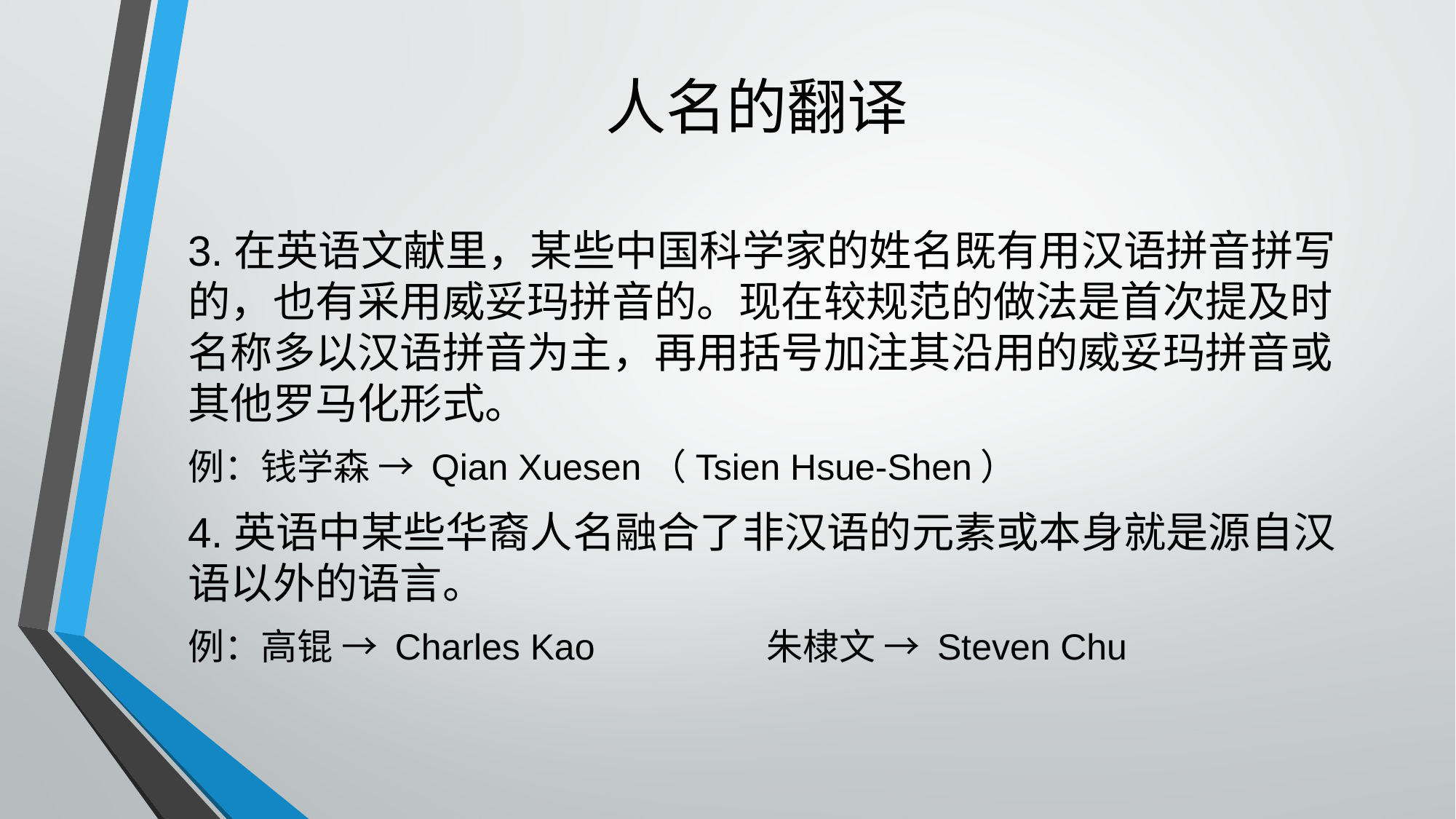

# 人名的翻译
3.在英语文献里，某些中国科学家的姓名既有用汉语拼音拼写的，也有采用威妥玛拼音的。现在较规范的做法是首次提及时名称多以汉语拼音为主，再用括号加注其沿用的威妥玛拼音或其他罗马化形式。
例：钱学森 → Qian Xuesen（Tsien Hsue-Shen）
4.英语中某些华裔人名融合了非汉语的元素或本身就是源自汉语以外的语言。
例：高锟 → Charles Kao                朱棣文 → Steven Chu